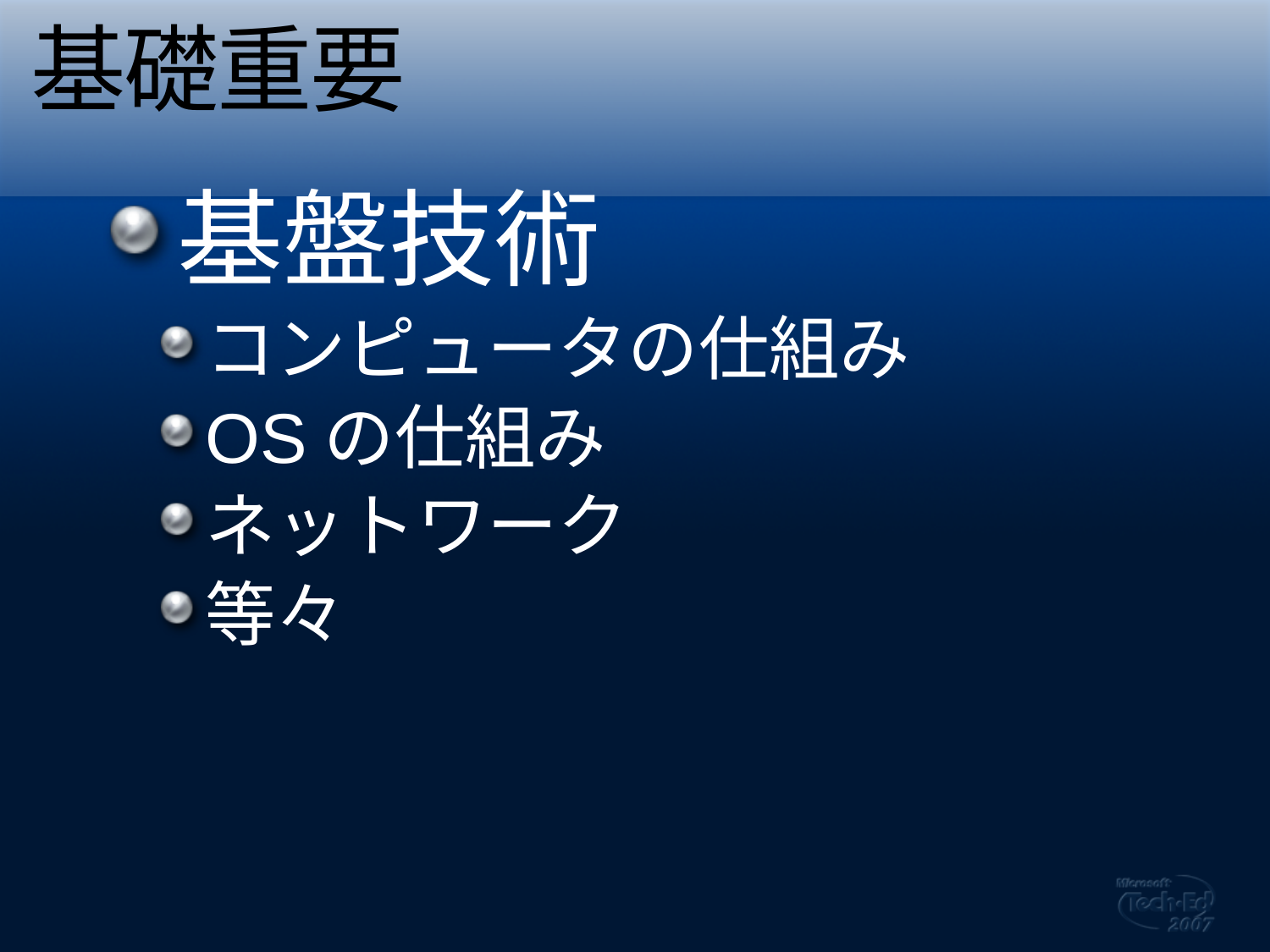

# 基礎重要
基盤技術
コンピュータの仕組み
OSの仕組み
ネットワーク
等々